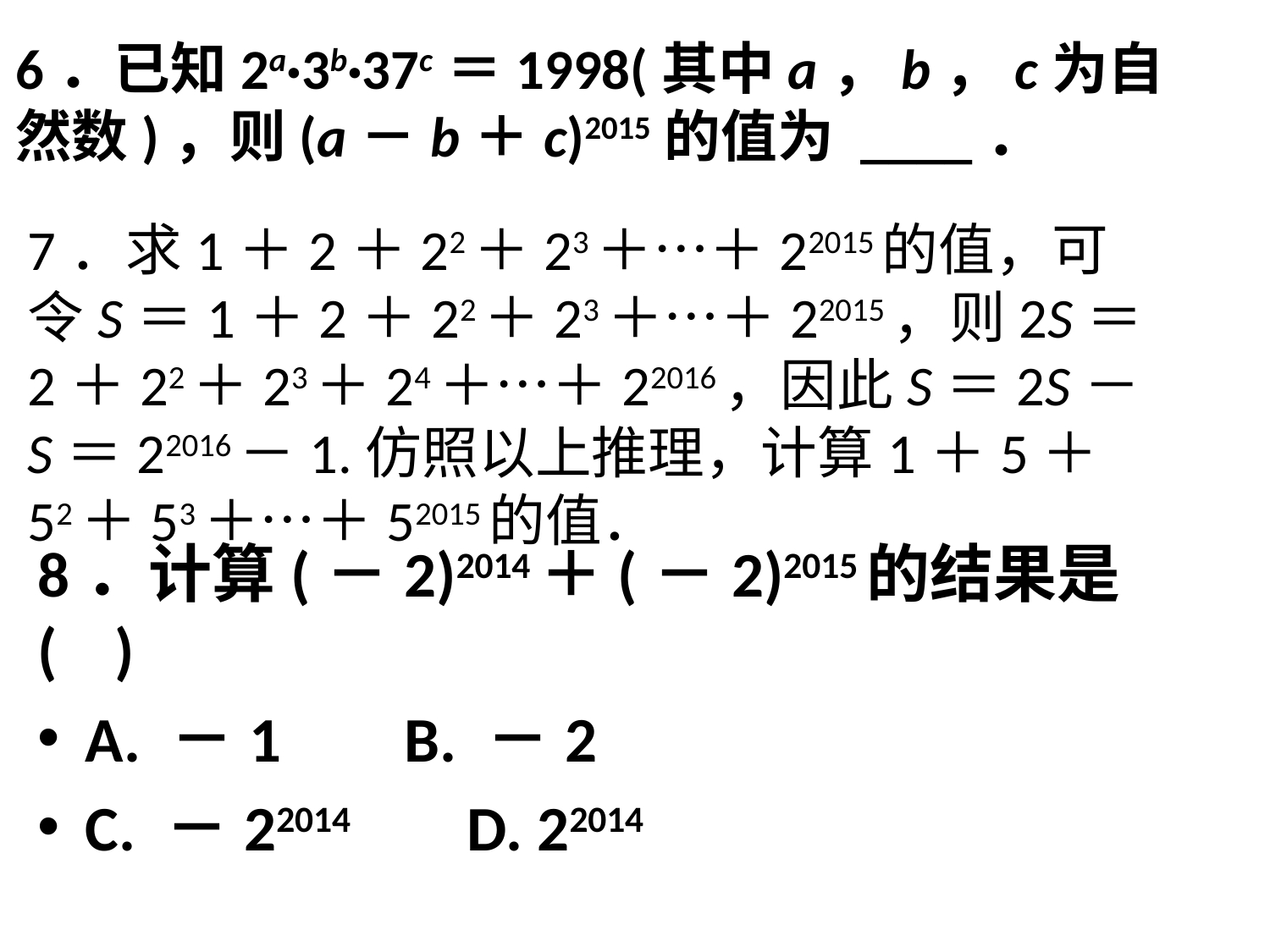

6．已知2a·3b·37c＝1998(其中a，b，c为自然数)，则(a－b＋c)2015的值为 ____．

7．求1＋2＋22＋23＋…＋22015的值，可令S＝1＋2＋22＋23＋…＋22015，则2S＝2＋22＋23＋24＋…＋22016，因此S＝2S－S＝22016－1.仿照以上推理，计算1＋5＋52＋53＋…＋52015的值．

8．计算(－2)2014＋(－2)2015的结果是(    )
A. －1　  B. －2
C. －22014　  D. 22014